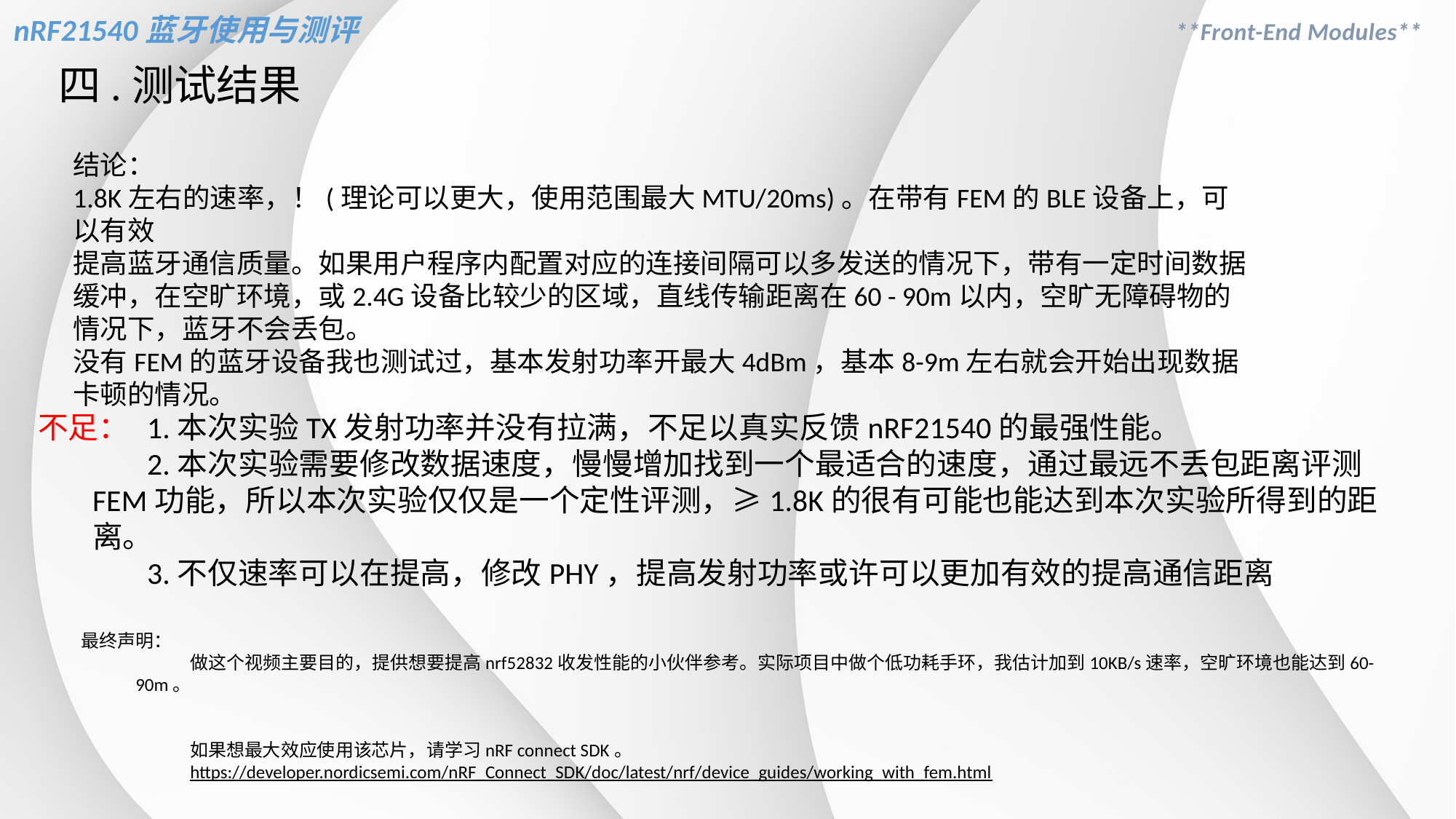

# nRF21540蓝牙使用与测评
四.测试结果
结论：
1.8K左右的速率，！(理论可以更大，使用范围最大MTU/20ms)。在带有FEM的BLE设备上，可以有效
提高蓝牙通信质量。如果用户程序内配置对应的连接间隔可以多发送的情况下，带有一定时间数据缓冲，在空旷环境，或2.4G设备比较少的区域，直线传输距离在60 - 90m以内，空旷无障碍物的情况下，蓝牙不会丢包。
没有FEM的蓝牙设备我也测试过，基本发射功率开最大4dBm，基本8-9m左右就会开始出现数据卡顿的情况。

不足：	1.本次实验TX发射功率并没有拉满，不足以真实反馈nRF21540的最强性能。
2.本次实验需要修改数据速度，慢慢增加找到一个最适合的速度，通过最远不丢包距离评测FEM功能，所以本次实验仅仅是一个定性评测，≥1.8K的很有可能也能达到本次实验所得到的距离。
3.不仅速率可以在提高，修改PHY，提高发射功率或许可以更加有效的提高通信距离

最终声明：
做这个视频主要目的，提供想要提高nrf52832收发性能的小伙伴参考。实际项目中做个低功耗手环，我估计加到10KB/s速率，空旷环境也能达到60-90m。

如果想最大效应使用该芯片，请学习nRF connect SDK。
https://developer.nordicsemi.com/nRF_Connect_SDK/doc/latest/nrf/device_guides/working_with_fem.html